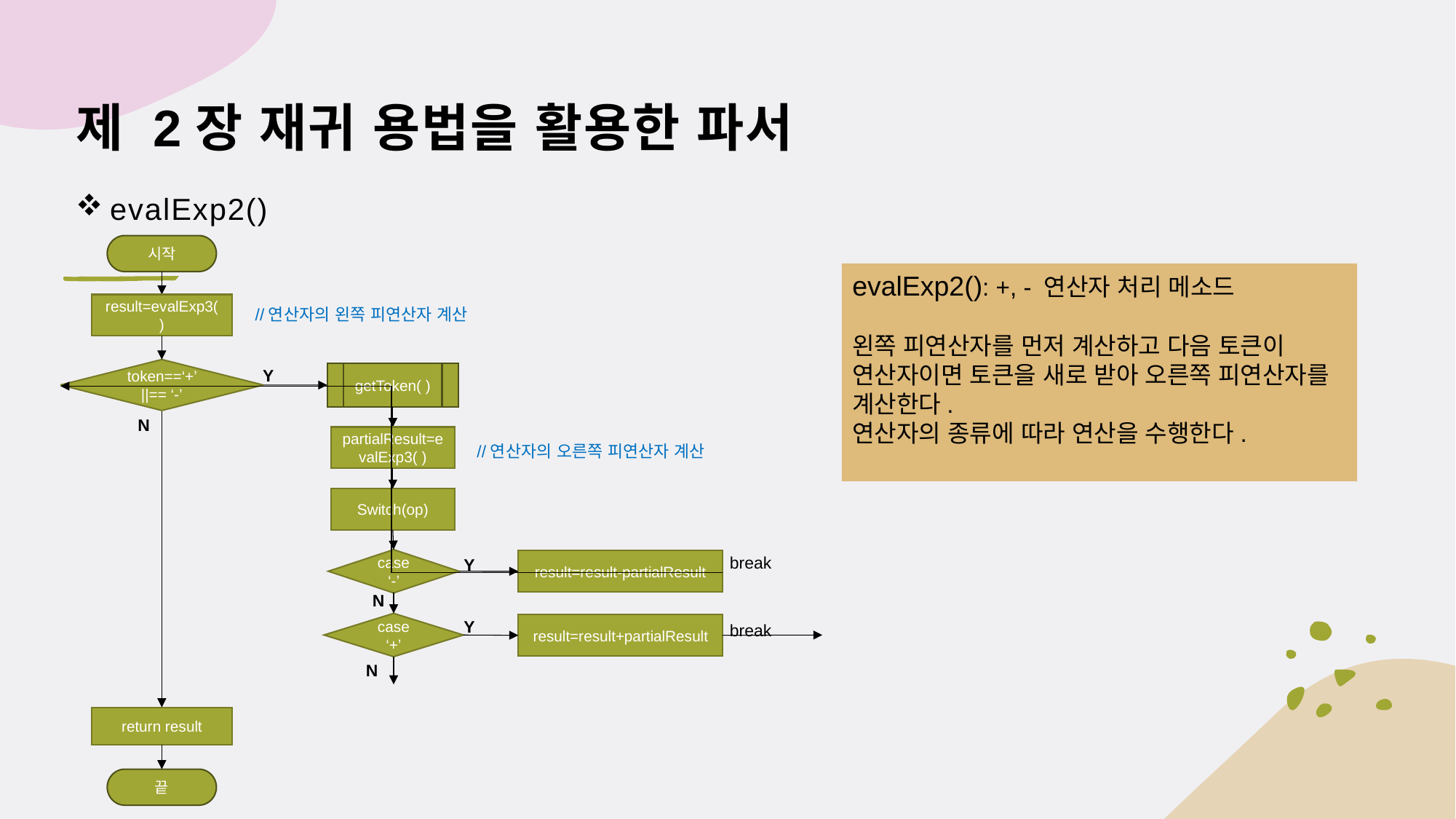

# 제 2장 재귀 용법을 활용한 파서
evalExp2()

시작
evalExp2(): +, - 연산자 처리 메소드

왼쪽 피연산자를 먼저 계산하고 다음 토큰이 연산자이면 토큰을 새로 받아 오른쪽 피연산자를 계산한다.
연산자의 종류에 따라 연산을 수행한다.

result=evalExp3( )
//연산자의 왼쪽 피연산자 계산
token==‘+’ ||== ‘-’
Y
getToken( )
N
partialResult=evalExp3( )
//연산자의 오른쪽 피연산자 계산
Switch(op)
break
Y
case ‘-’
result=result-partialResult
N
Y
case ‘+’
break
result=result+partialResult
N
return result
끝